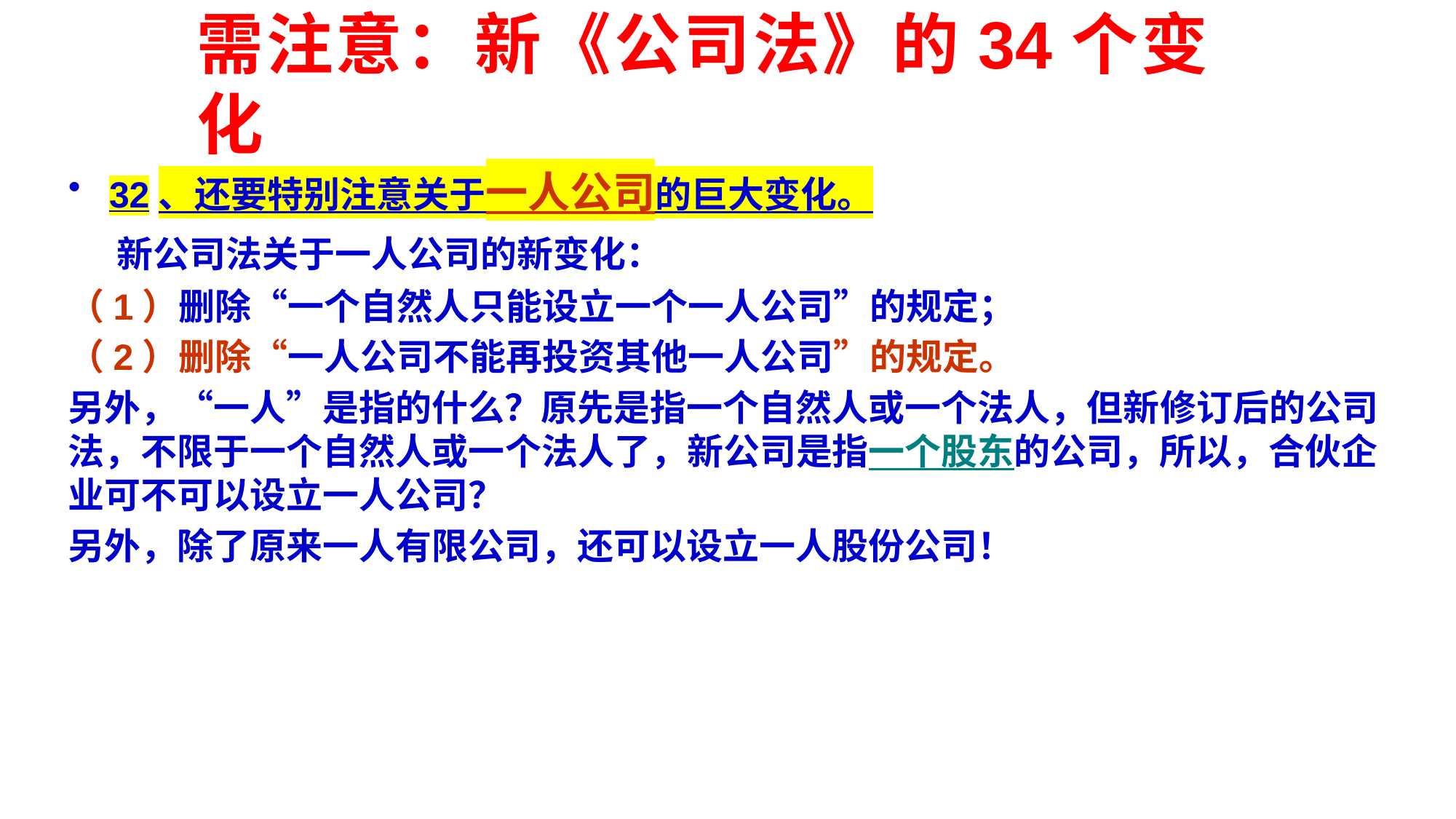

# 需注意：新《公司法》的34个变化
32、还要特别注意关于一人公司的巨大变化。
    新公司法关于一人公司的新变化：
（1）删除“一个自然人只能设立一个一人公司”的规定；
（2）删除“一人公司不能再投资其他一人公司”的规定。
另外，“一人”是指的什么？原先是指一个自然人或一个法人，但新修订后的公司法，不限于一个自然人或一个法人了，新公司是指一个股东的公司，所以，合伙企业可不可以设立一人公司？
另外，除了原来一人有限公司，还可以设立一人股份公司！